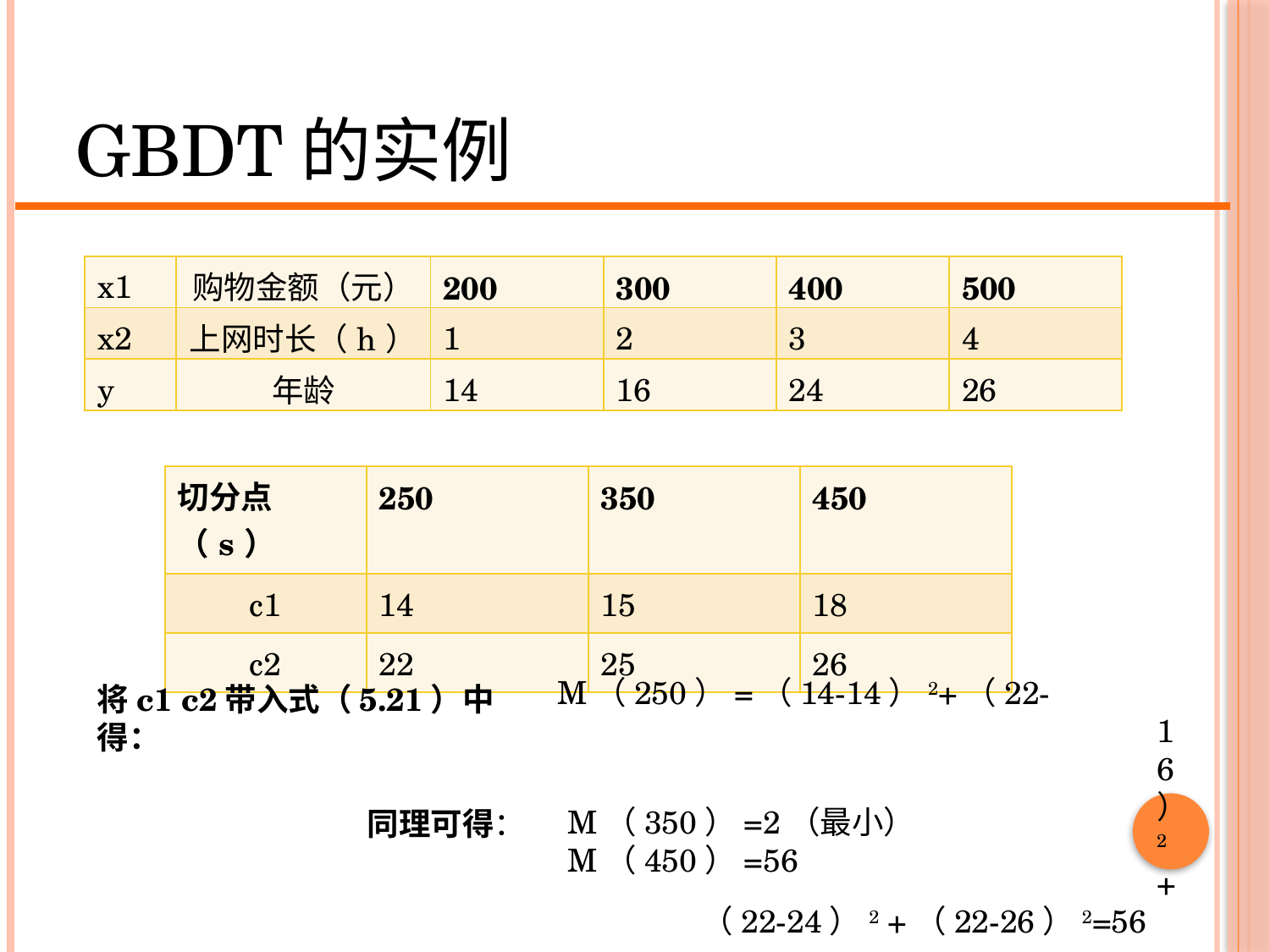

# GBDT的实例
| x1 | 购物金额（元） | 200 | 300 | 400 | 500 |
| --- | --- | --- | --- | --- | --- |
| x2 | 上网时长（h） | 1 | 2 | 3 | 4 |
| y | 年龄 | 14 | 16 | 24 | 26 |
| 切分点（s） | 250 | 350 | 450 |
| --- | --- | --- | --- |
| c1 | 14 | 15 | 18 |
| c2 | 22 | 25 | 26 |
M（250）=（14-14）2+（22-16）2+
                   （22-24）2 +（22-26）2=56

将c1 c2带入式（5.21）中得：
M（350）=2（最小）
M（450）=56
同理可得：